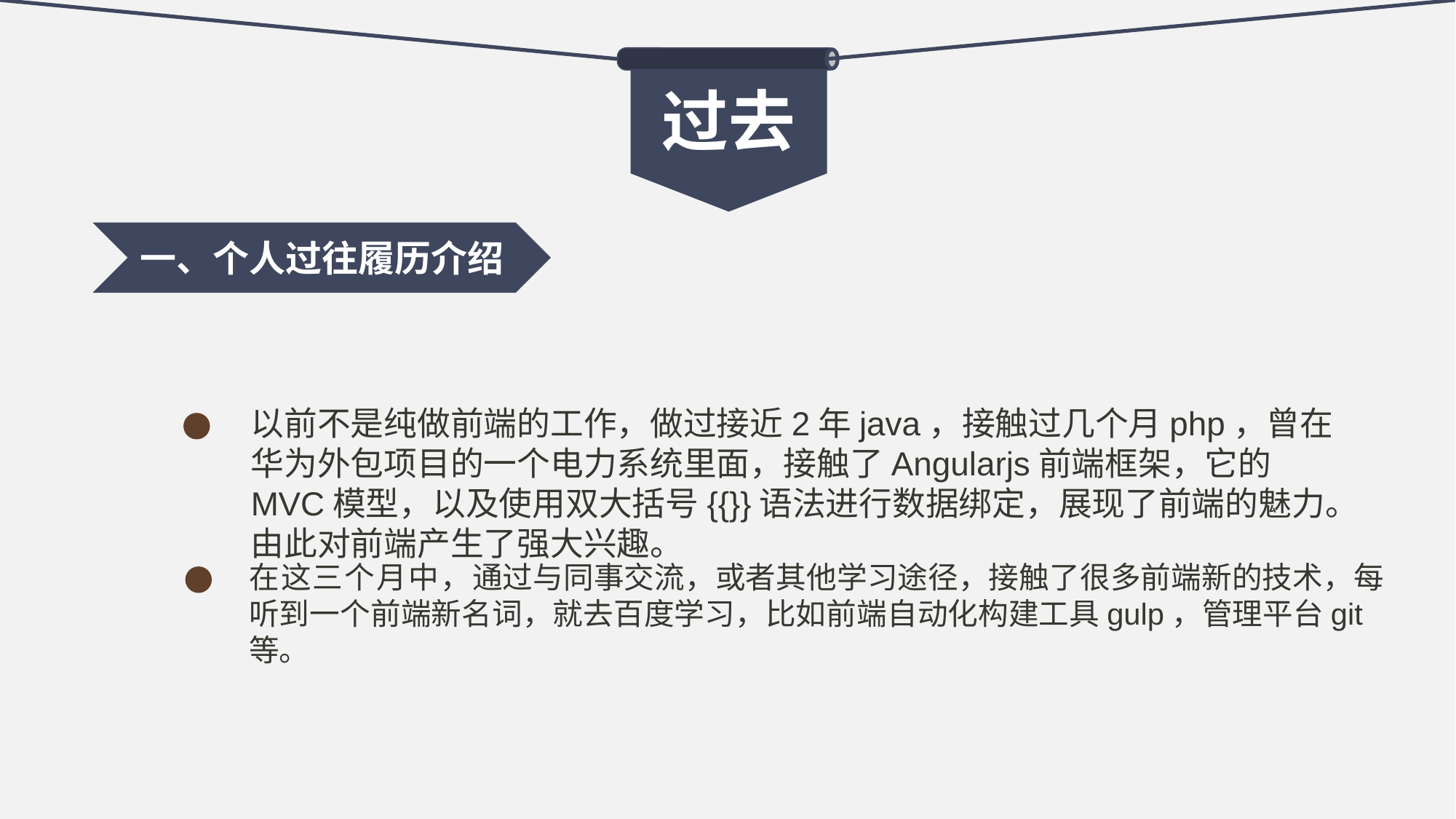

过去
一、个人过往履历介绍
以前不是纯做前端的工作，做过接近2年java，接触过几个月php，曾在华为外包项目的一个电力系统里面，接触了Angularjs前端框架，它的MVC模型，以及使用双大括号{{}}语法进行数据绑定，展现了前端的魅力。由此对前端产生了强大兴趣。

在这三个月中，通过与同事交流，或者其他学习途径，接触了很多前端新的技术，每听到一个前端新名词，就去百度学习，比如前端自动化构建工具gulp，管理平台git等。